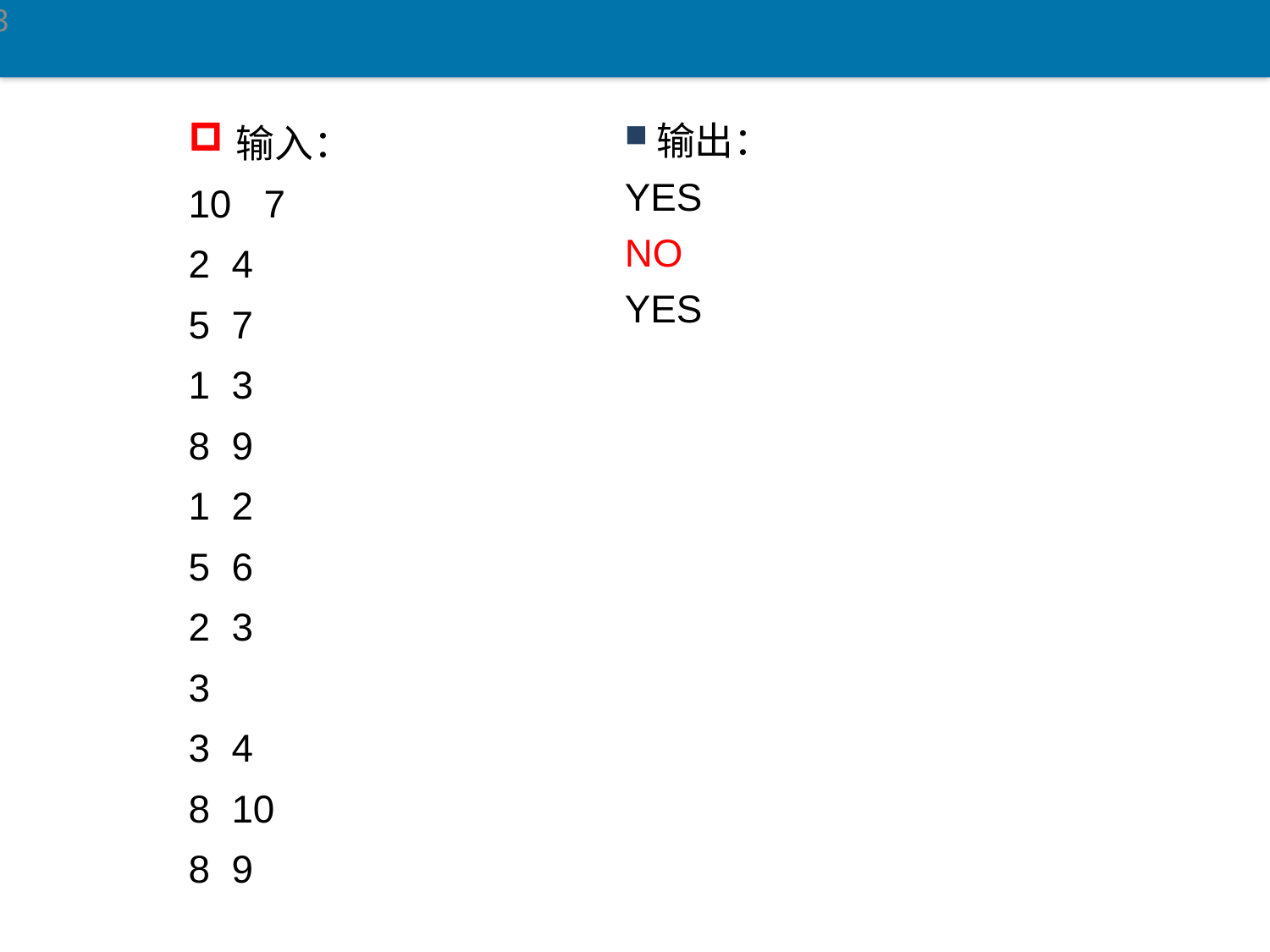

3
输入：
10   7
2  4
5  7
1  3
8  9
1  2
5  6
2  3
3
3  4
8  10
8  9

输出：
YES
NO
YES